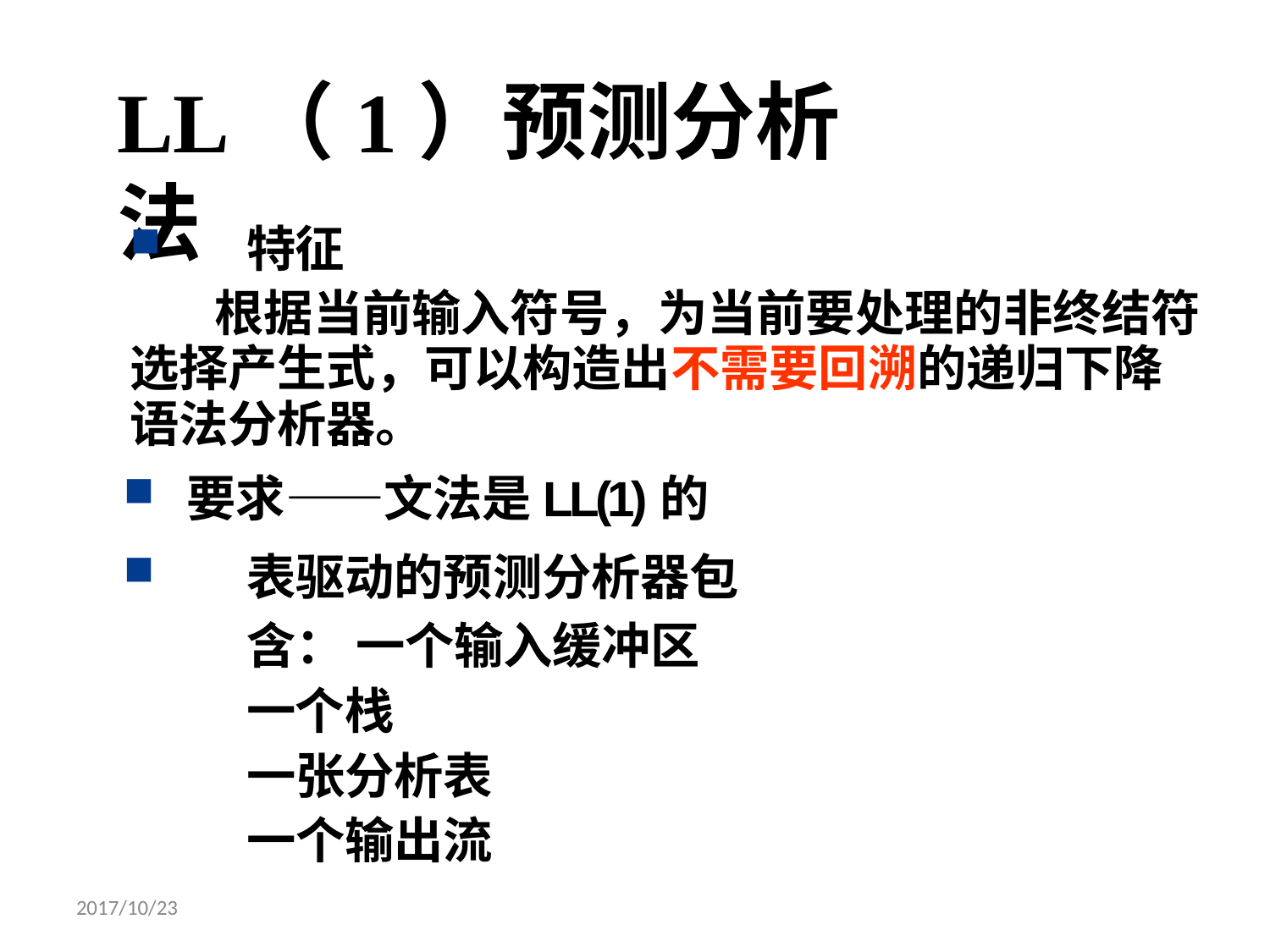

# LL（1）预测分析法
特征
根据当前输入符号，为当前要处理的非终结符 选择产生式，可以构造出不需要回溯的递归下降 语法分析器。
要求——文法是LL(1)的
表驱动的预测分析器包含： 一个输入缓冲区
一个栈
一张分析表 一个输出流
2017/10/23
58